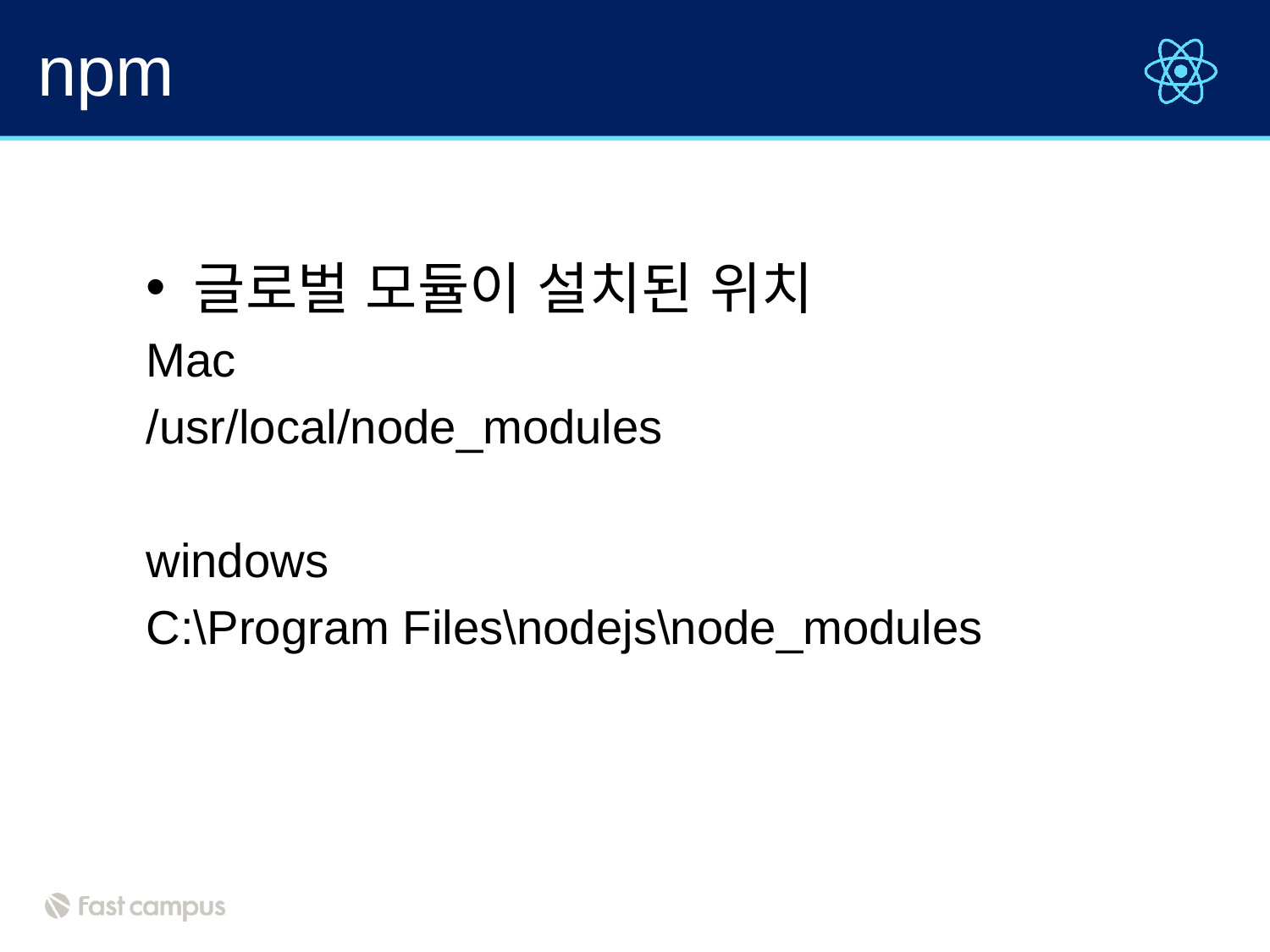

# npm
글로벌 모듈이 설치된 위치
Mac
/usr/local/node_modules

windows
C:\Program Files\nodejs\node_modules